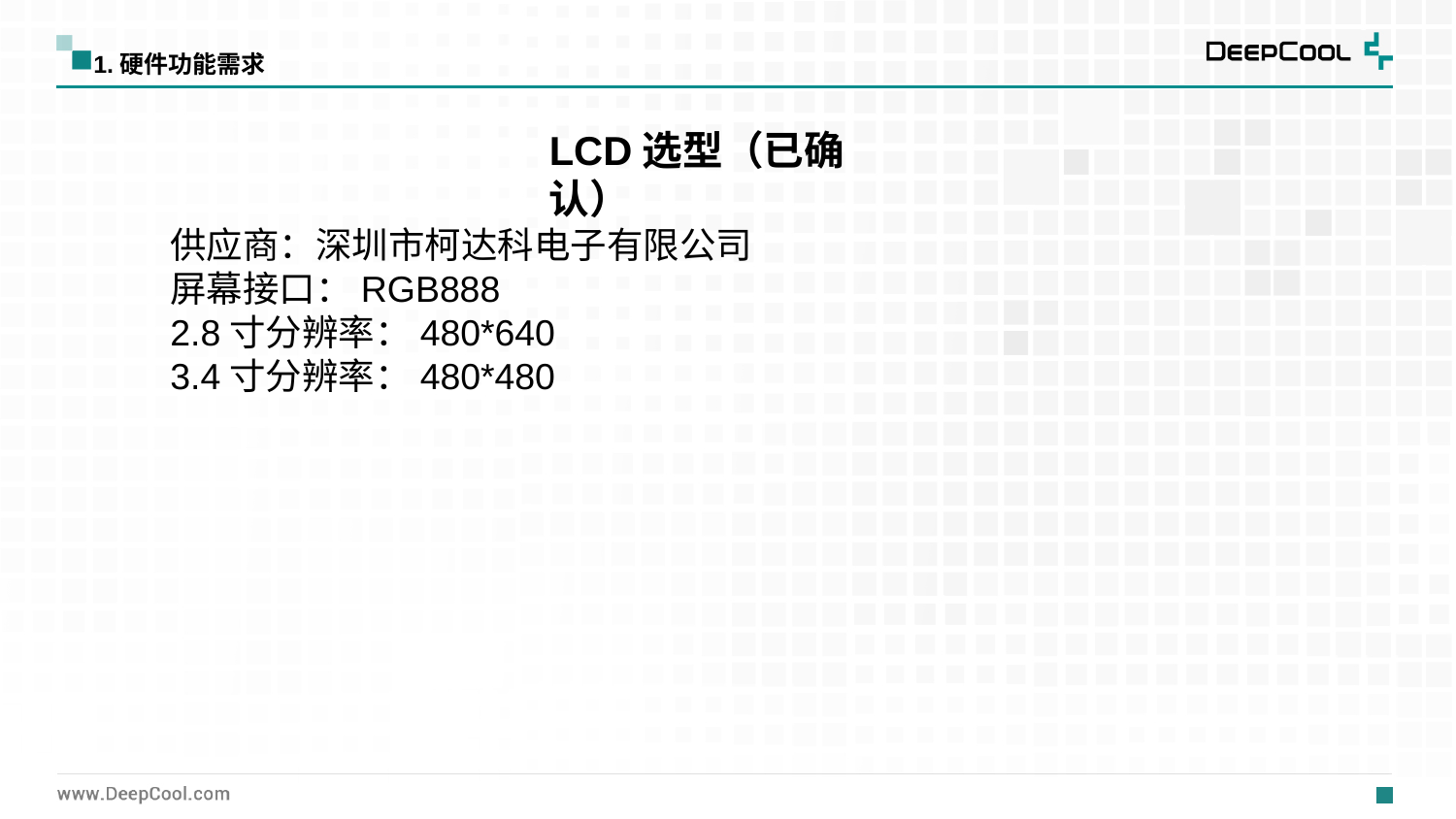

1.硬件功能需求
LCD选型（已确认）
供应商：深圳市柯达科电子有限公司
屏幕接口：RGB888
2.8寸分辨率：480*640
3.4寸分辨率：480*480